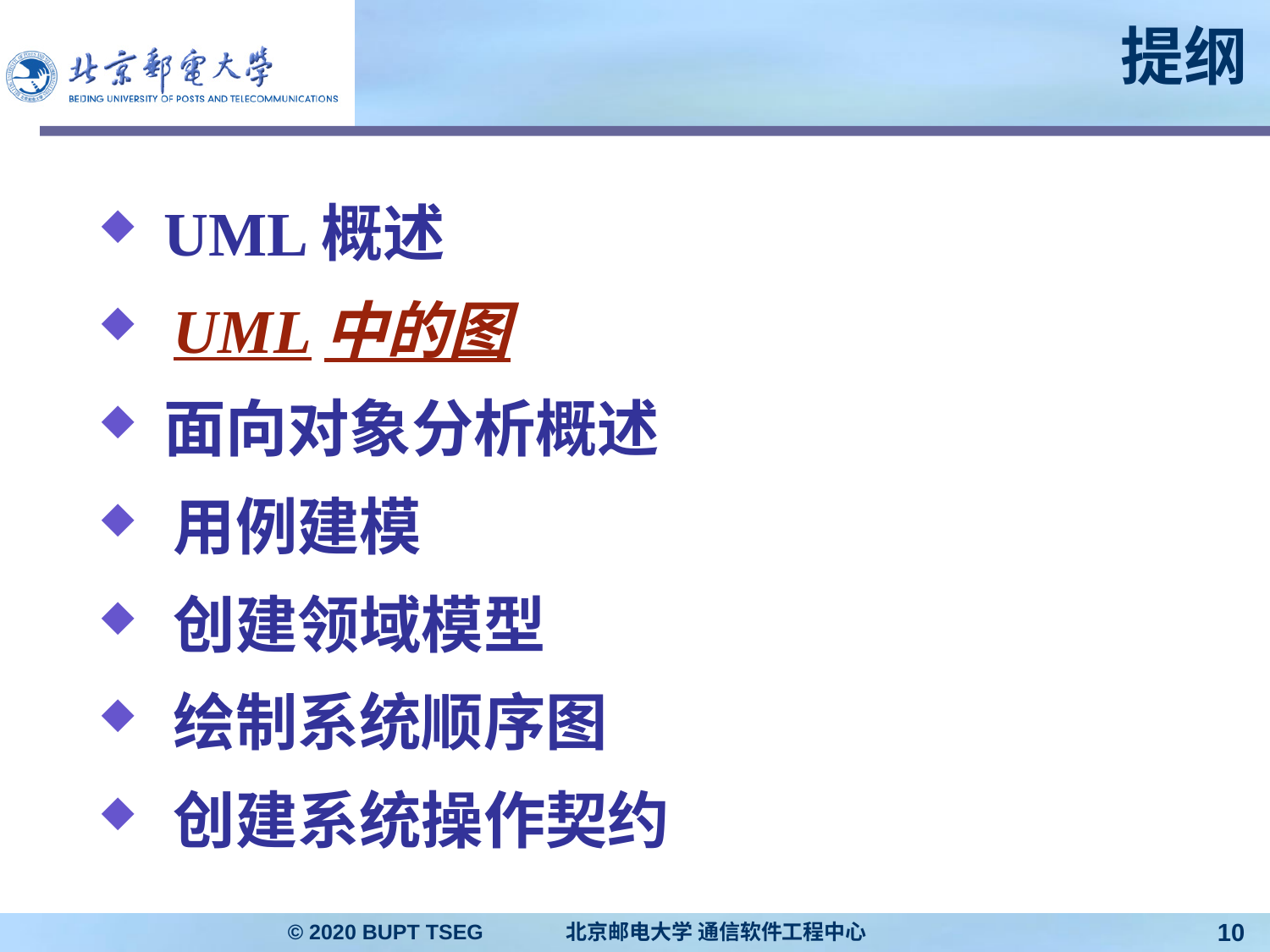

# 提纲
UML概述
UML中的图
面向对象分析概述
用例建模
创建领域模型
绘制系统顺序图
创建系统操作契约
© 2020 BUPT TSEG             北京邮电大学 通信软件工程中心